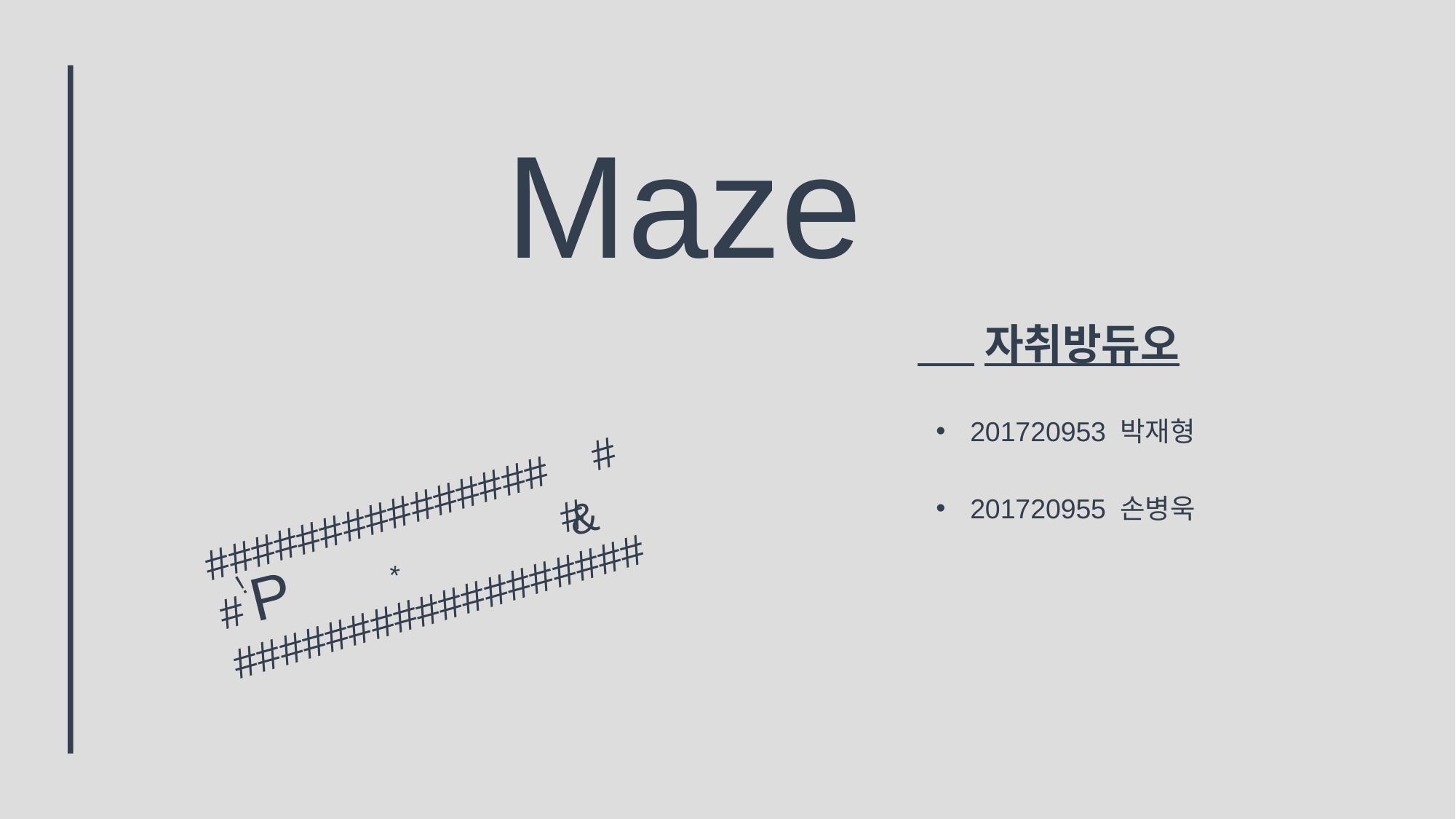

Maze
      자취방듀오
201720953 박재형
201720955 손병욱
###############    #
#                            #
##################
!
P
&
*